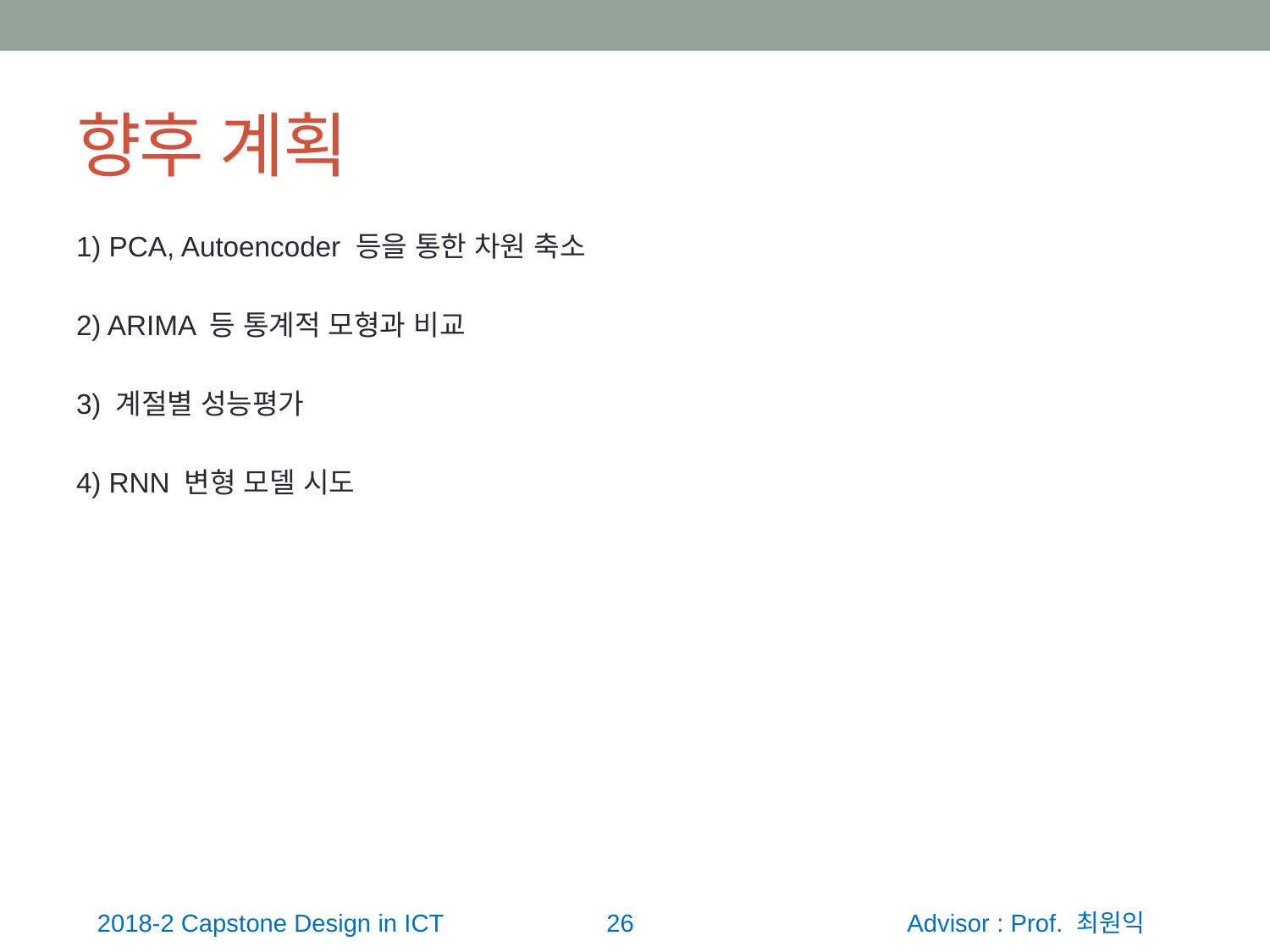

# 향후 계획
1) PCA, Autoencoder 등을 통한 차원 축소

2) ARIMA 등 통계적 모형과 비교

3) 계절별 성능평가

4) RNN 변형 모델 시도